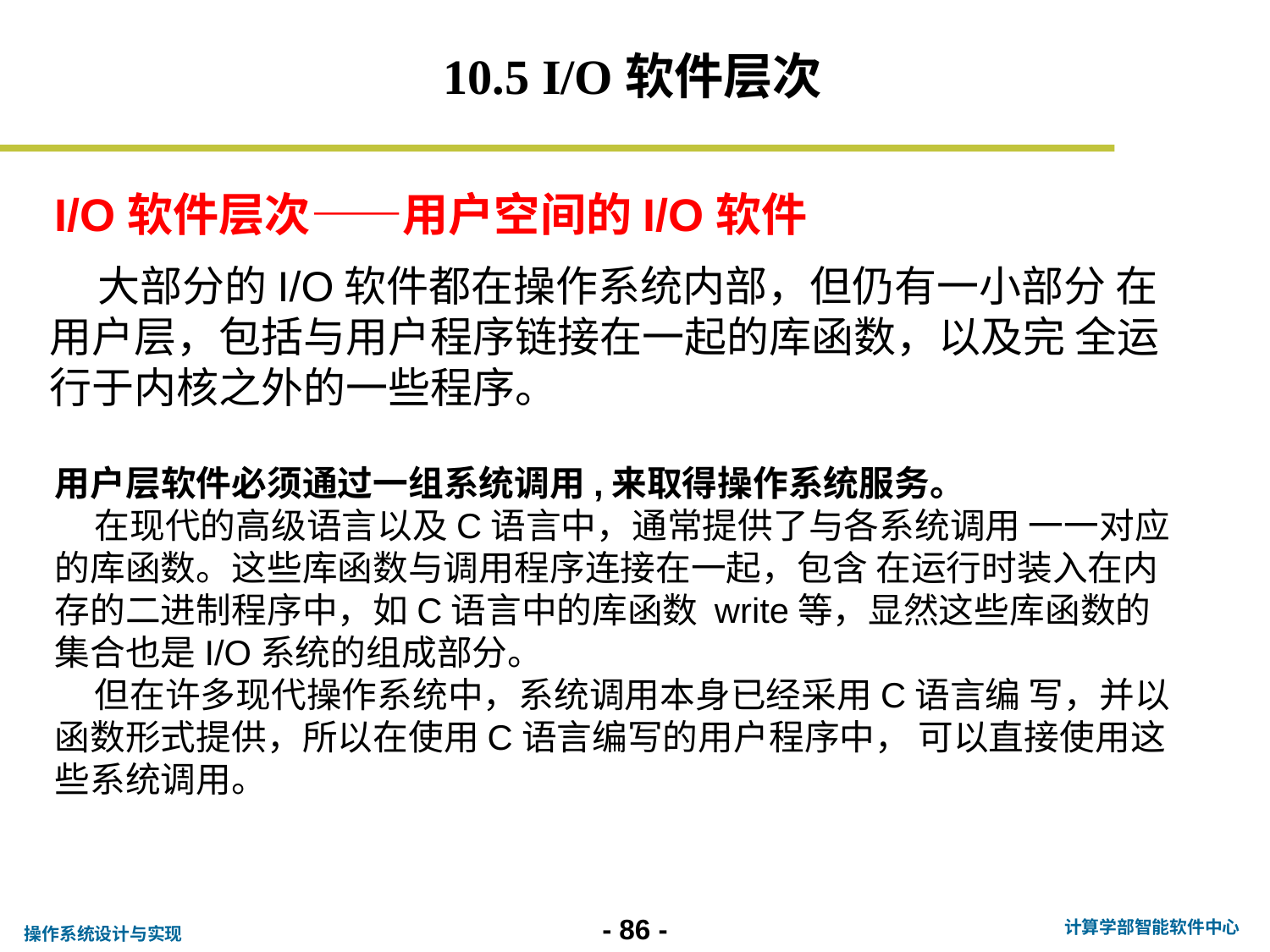

10.5 I/O软件层次
I/O软件层次——用户空间的I/O软件
    大部分的I/O软件都在操作系统内部，但仍有一小部分 在用户层，包括与用户程序链接在一起的库函数，以及完 全运行于内核之外的一些程序。
用户层软件必须通过一组系统调用,来取得操作系统服务。
    在现代的高级语言以及C语言中，通常提供了与各系统调用 一一对应的库函数。这些库函数与调用程序连接在一起，包含 在运行时装入在内存的二进制程序中，如C语言中的库函数 write等，显然这些库函数的集合也是I/O系统的组成部分。
    但在许多现代操作系统中，系统调用本身已经采用C语言编 写，并以函数形式提供，所以在使用C语言编写的用户程序中， 可以直接使用这些系统调用。